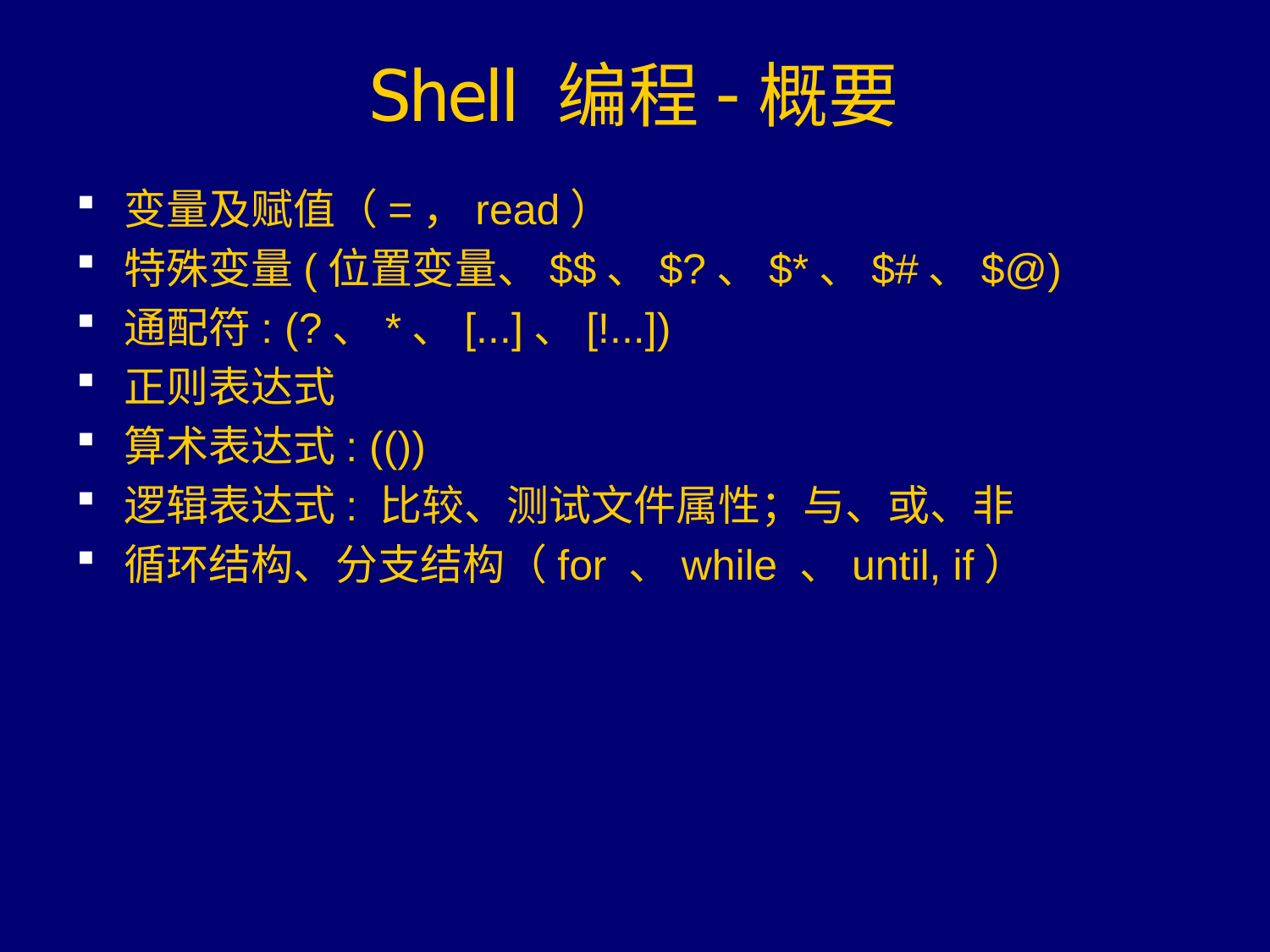

# Shell 编程-概要
变量及赋值（=，read）
特殊变量(位置变量、$$、$?、$*、$#、$@)
通配符: (?、*、[...]、[!...])
正则表达式
算术表达式: (())
逻辑表达式: 比较、测试文件属性；与、或、非
循环结构、分支结构（for 、while 、until, if）

27